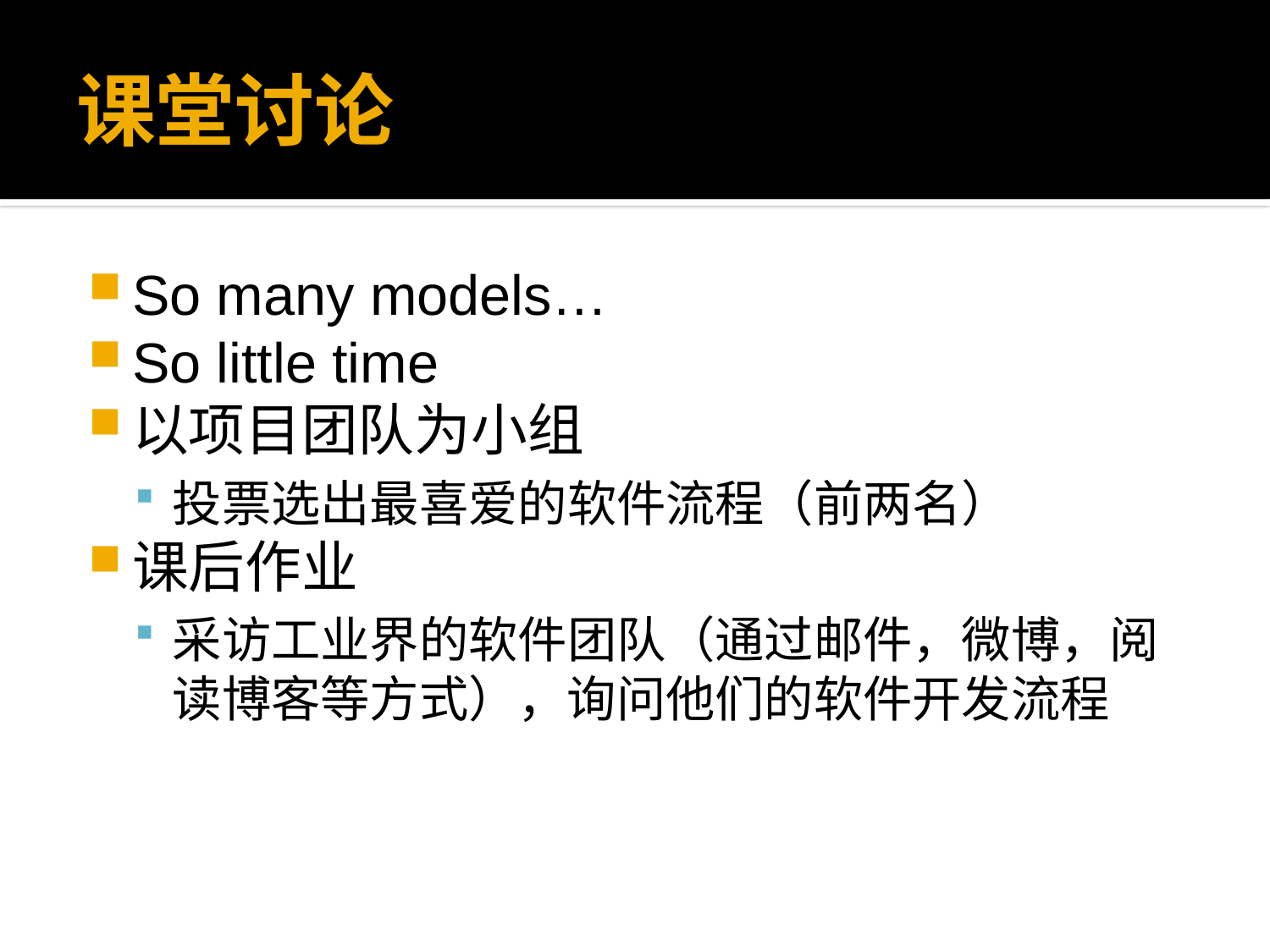

# 课堂讨论
So many models…
So little time
以项目团队为小组
投票选出最喜爱的软件流程（前两名）
课后作业
采访工业界的软件团队（通过邮件，微博，阅读博客等方式），询问他们的软件开发流程